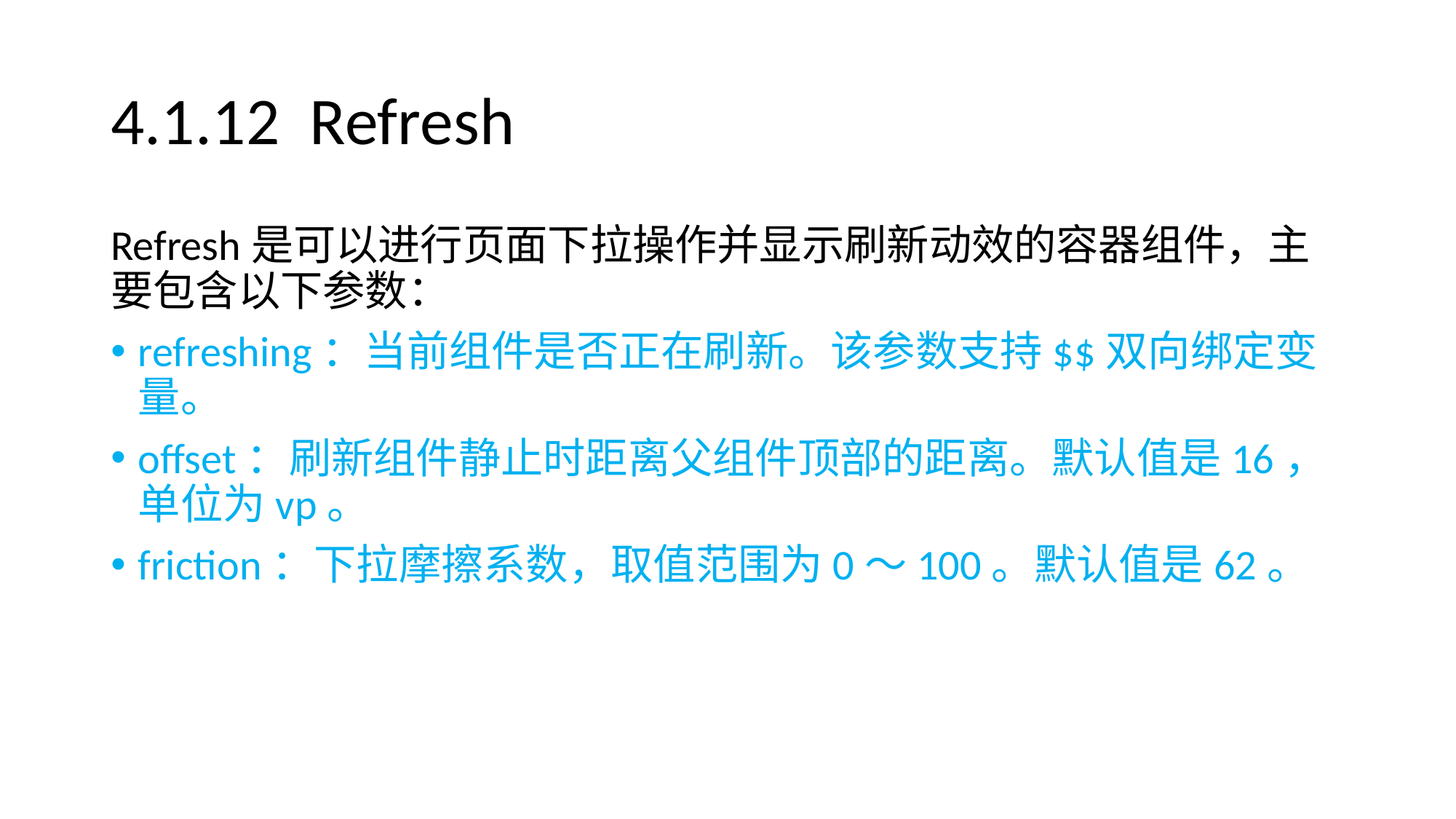

# 4.1.12  Refresh
Refresh是可以进行页面下拉操作并显示刷新动效的容器组件，主要包含以下参数：
refreshing：当前组件是否正在刷新。该参数支持$$双向绑定变量。
offset：刷新组件静止时距离父组件顶部的距离。默认值是16，单位为vp。
friction：下拉摩擦系数，取值范围为0～100。默认值是62。